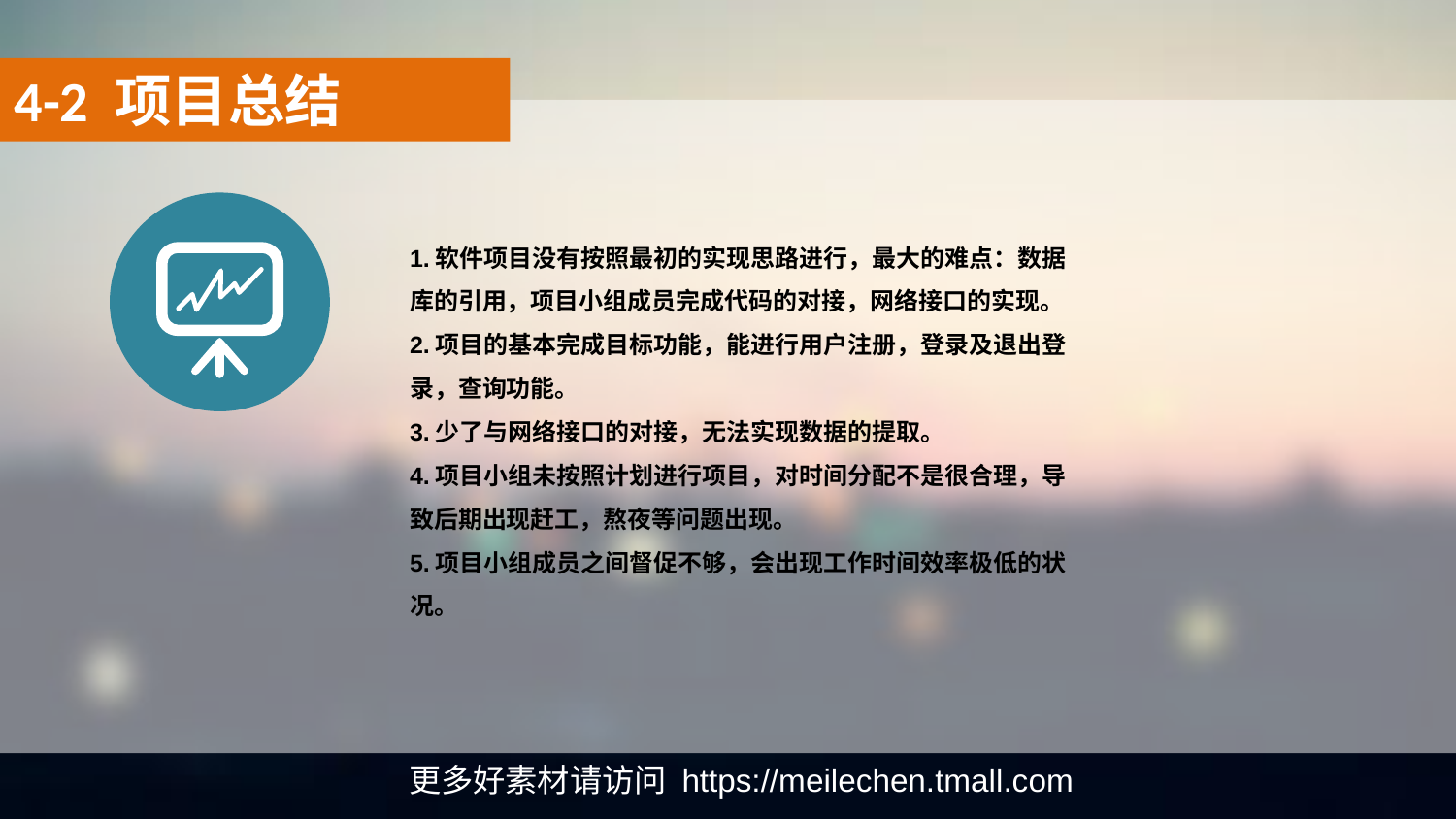

4-2 项目总结

1.软件项目没有按照最初的实现思路进行，最大的难点：数据库的引用，项目小组成员完成代码的对接，网络接口的实现。
2.项目的基本完成目标功能，能进行用户注册，登录及退出登录，查询功能。
3.少了与网络接口的对接，无法实现数据的提取。
4.项目小组未按照计划进行项目，对时间分配不是很合理，导致后期出现赶工，熬夜等问题出现。
5.项目小组成员之间督促不够，会出现工作时间效率极低的状况。
 更多好素材请访问 https://meilechen.tmall.com